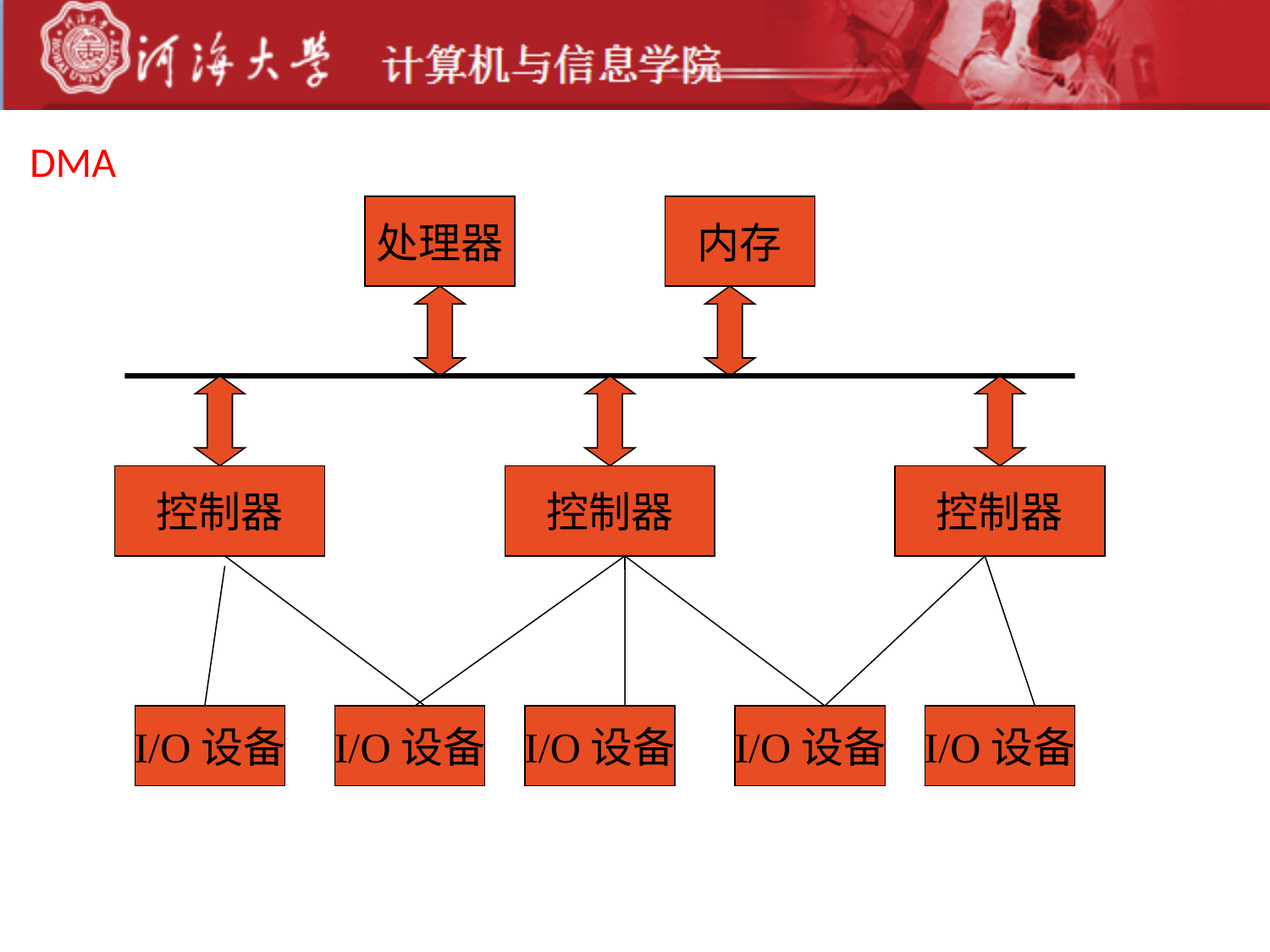

DMA
处理器
内存

控制器
控制器
控制器

I/O设备
I/O设备
I/O设备
I/O设备
I/O设备